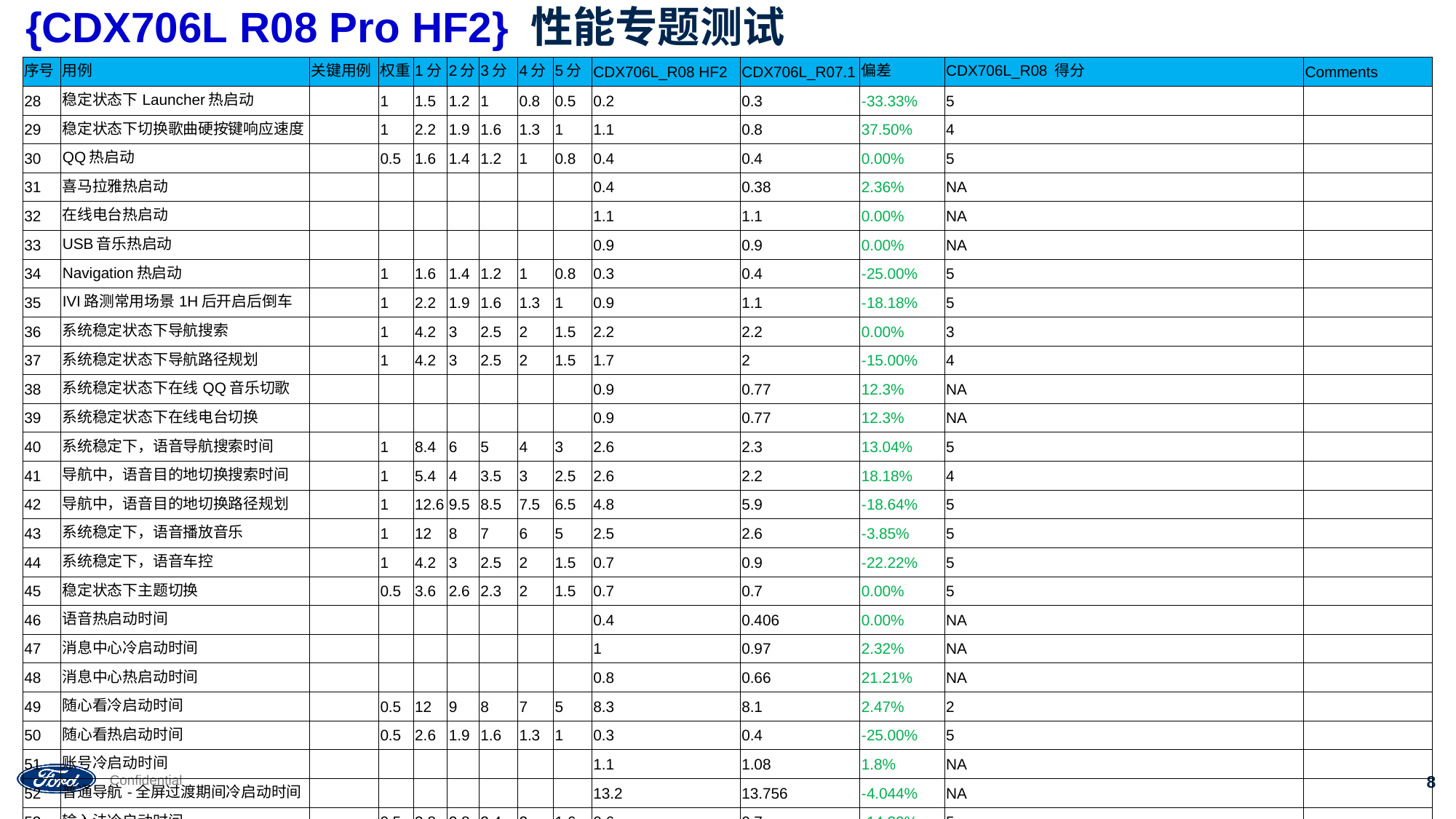

# {CDX706L R08 Pro HF2} 性能专题测试
| 序号 | 用例 | 关键用例 | 权重 | 1分 | 2分 | 3分 | 4分 | 5分 | CDX706L\_R08 HF2 | CDX706L\_R07.1 | 偏差 | CDX706L\_R08 得分 | Comments |
| --- | --- | --- | --- | --- | --- | --- | --- | --- | --- | --- | --- | --- | --- |
| 28 | 稳定状态下Launcher热启动 |  | 1 | 1.5 | 1.2 | 1 | 0.8 | 0.5 | 0.2 | 0.3 | -33.33% | 5 |  |
| 29 | 稳定状态下切换歌曲硬按键响应速度 |  | 1 | 2.2 | 1.9 | 1.6 | 1.3 | 1 | 1.1 | 0.8 | 37.50% | 4 |  |
| 30 | QQ热启动 |  | 0.5 | 1.6 | 1.4 | 1.2 | 1 | 0.8 | 0.4 | 0.4 | 0.00% | 5 |  |
| 31 | 喜马拉雅热启动 |  |  |  |  |  |  |  | 0.4 | 0.38 | 2.36% | NA |  |
| 32 | 在线电台热启动 |  |  |  |  |  |  |  | 1.1 | 1.1 | 0.00% | NA |  |
| 33 | USB音乐热启动 |  |  |  |  |  |  |  | 0.9 | 0.9 | 0.00% | NA |  |
| 34 | Navigation热启动 |  | 1 | 1.6 | 1.4 | 1.2 | 1 | 0.8 | 0.3 | 0.4 | -25.00% | 5 |  |
| 35 | IVI路测常用场景1H后开启后倒车 |  | 1 | 2.2 | 1.9 | 1.6 | 1.3 | 1 | 0.9 | 1.1 | -18.18% | 5 |  |
| 36 | 系统稳定状态下导航搜索 |  | 1 | 4.2 | 3 | 2.5 | 2 | 1.5 | 2.2 | 2.2 | 0.00% | 3 |  |
| 37 | 系统稳定状态下导航路径规划 |  | 1 | 4.2 | 3 | 2.5 | 2 | 1.5 | 1.7 | 2 | -15.00% | 4 |  |
| 38 | 系统稳定状态下在线QQ音乐切歌 |  |  |  |  |  |  |  | 0.9 | 0.77 | 12.3% | NA |  |
| 39 | 系统稳定状态下在线电台切换 |  |  |  |  |  |  |  | 0.9 | 0.77 | 12.3% | NA |  |
| 40 | 系统稳定下，语音导航搜索时间 |  | 1 | 8.4 | 6 | 5 | 4 | 3 | 2.6 | 2.3 | 13.04% | 5 |  |
| 41 | 导航中，语音目的地切换搜索时间 |  | 1 | 5.4 | 4 | 3.5 | 3 | 2.5 | 2.6 | 2.2 | 18.18% | 4 |  |
| 42 | 导航中，语音目的地切换路径规划 |  | 1 | 12.6 | 9.5 | 8.5 | 7.5 | 6.5 | 4.8 | 5.9 | -18.64% | 5 |  |
| 43 | 系统稳定下，语音播放音乐 |  | 1 | 12 | 8 | 7 | 6 | 5 | 2.5 | 2.6 | -3.85% | 5 |  |
| 44 | 系统稳定下，语音车控 |  | 1 | 4.2 | 3 | 2.5 | 2 | 1.5 | 0.7 | 0.9 | -22.22% | 5 |  |
| 45 | 稳定状态下主题切换 |  | 0.5 | 3.6 | 2.6 | 2.3 | 2 | 1.5 | 0.7 | 0.7 | 0.00% | 5 |  |
| 46 | 语音热启动时间 |  |  |  |  |  |  |  | 0.4 | 0.406 | 0.00% | NA |  |
| 47 | 消息中心冷启动时间 |  |  |  |  |  |  |  | 1 | 0.97 | 2.32% | NA |  |
| 48 | 消息中心热启动时间 |  |  |  |  |  |  |  | 0.8 | 0.66 | 21.21% | NA |  |
| 49 | 随心看冷启动时间 |  | 0.5 | 12 | 9 | 8 | 7 | 5 | 8.3 | 8.1 | 2.47% | 2 |  |
| 50 | 随心看热启动时间 |  | 0.5 | 2.6 | 1.9 | 1.6 | 1.3 | 1 | 0.3 | 0.4 | -25.00% | 5 |  |
| 51 | 账号冷启动时间 |  |  |  |  |  |  |  | 1.1 | 1.08 | 1.8% | NA |  |
| 52 | 普通导航-全屏过渡期间冷启动时间 |  |  |  |  |  |  |  | 13.2 | 13.756 | -4.044% | NA |  |
| 53 | 输入法冷启动时间 |  | 0.5 | 3.8 | 2.8 | 2.4 | 2 | 1.6 | 0.6 | 0.7 | -14.29% | 5 |  |
| 54 | 输入法热启动时间 |  | 0.5 | 3.6 | 2.5 | 2 | 1.5 | 1 | 0.5 | 0.5 | 0.00% | 5 |  |